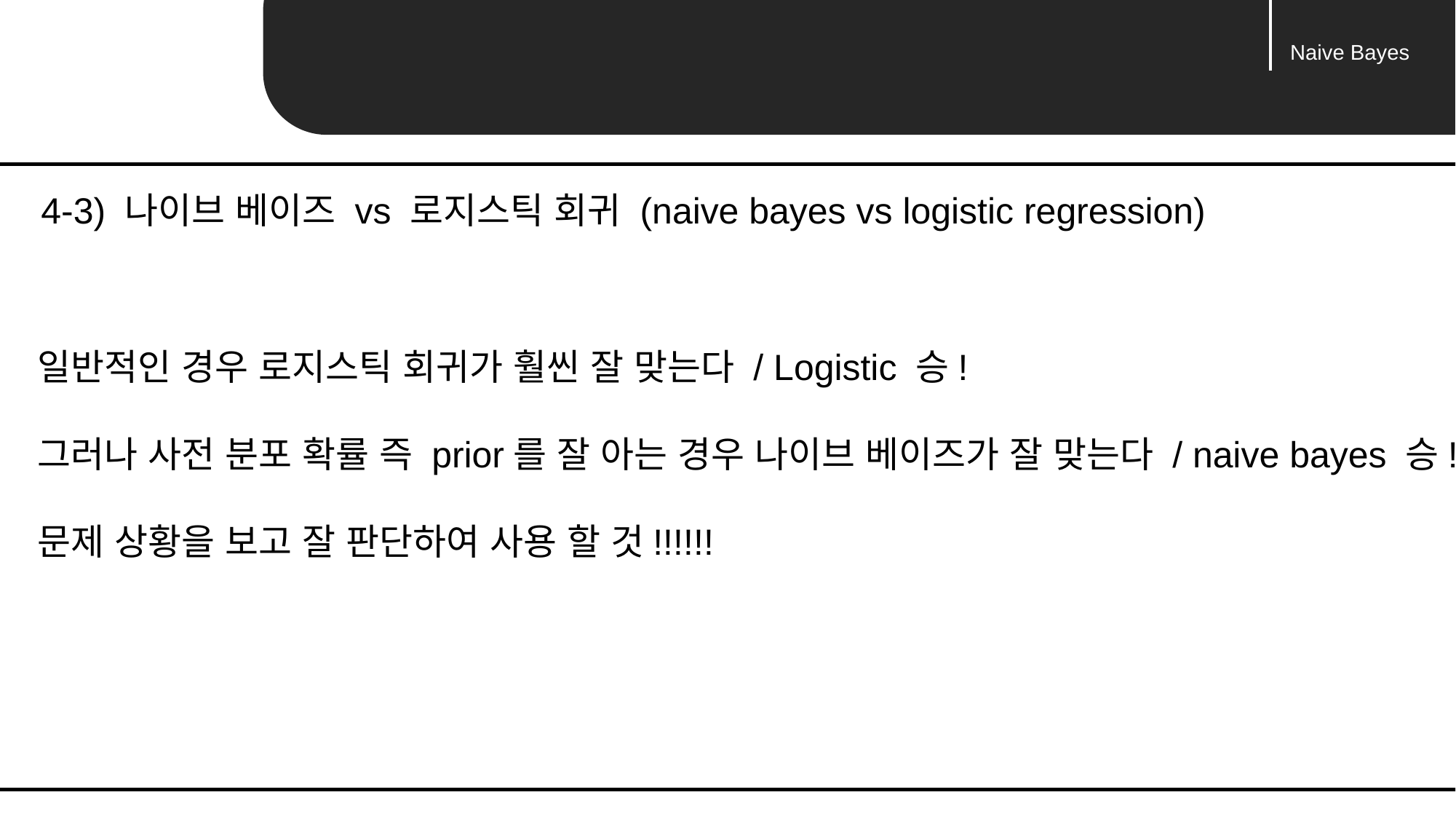

Naive Bayes

Unit  04 ㅣGaussian Naïve Bayes
4-3) 나이브 베이즈 vs 로지스틱 회귀 (naive bayes vs logistic regression)
일반적인 경우 로지스틱 회귀가 훨씬 잘 맞는다 / Logistic 승!

그러나 사전 분포 확률 즉 prior를 잘 아는 경우 나이브 베이즈가 잘 맞는다 / naive bayes 승!

문제 상황을 보고 잘 판단하여 사용 할 것!!!!!!